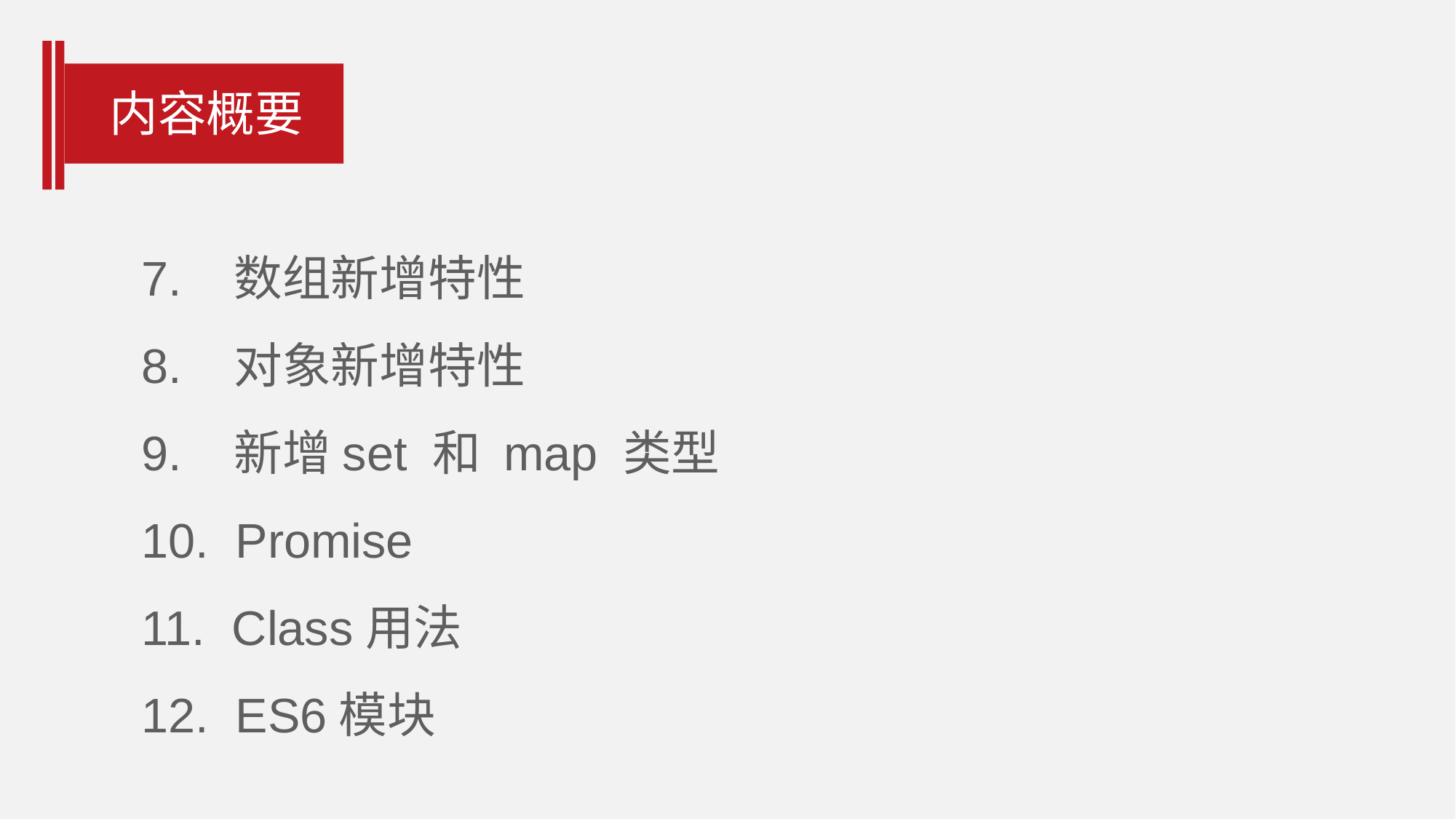

内容概要
7.   数组新增特性
8.   对象新增特性
9.   新增set 和 map 类型
10.  Promise
11.  Class用法
12.  ES6模块